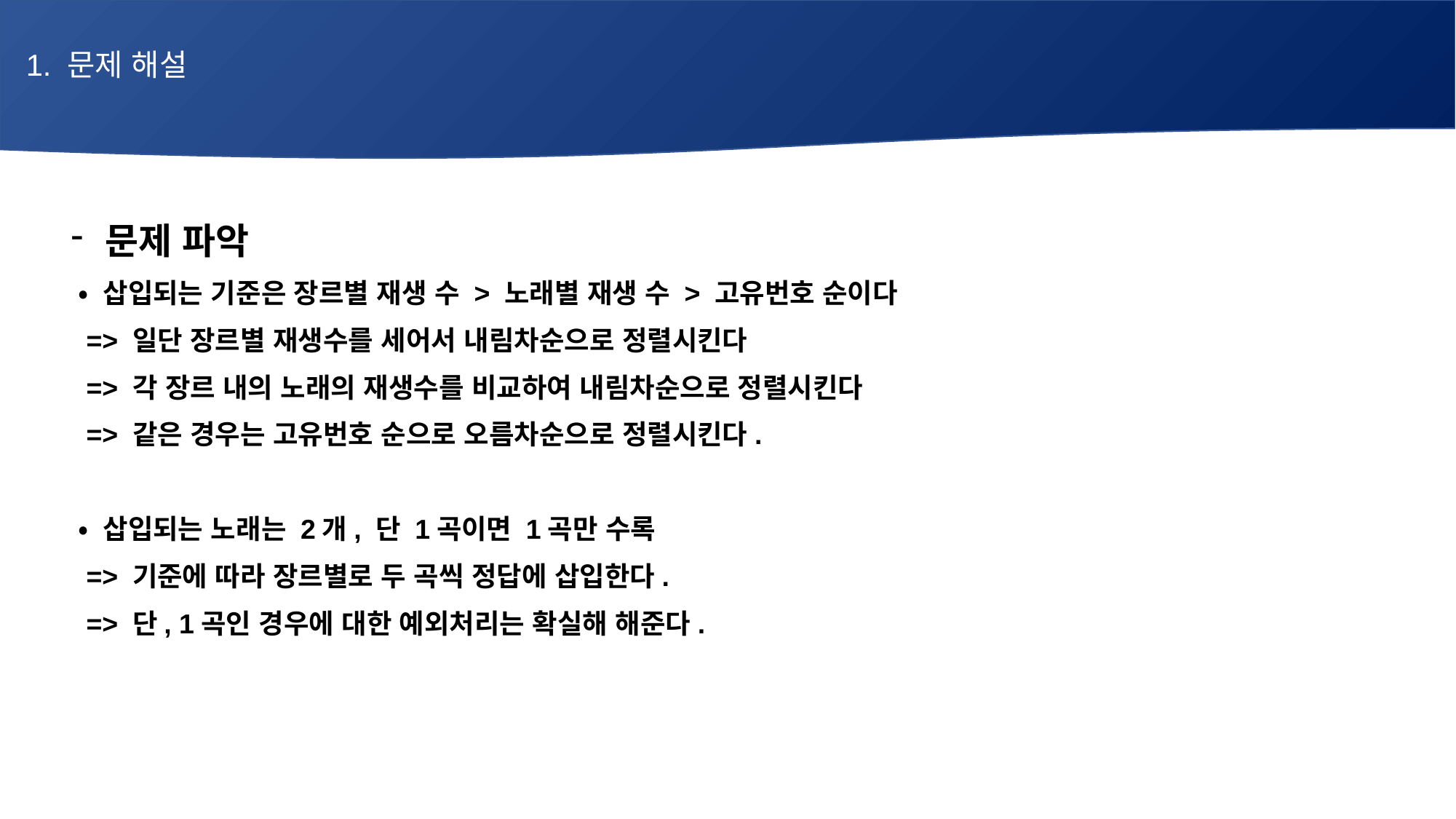

1. 문제 해설
# 매주 1 과제 LV2
문제 파악
 • 삽입되는 기준은 장르별 재생 수 > 노래별 재생 수 > 고유번호 순이다
  => 일단 장르별 재생수를 세어서 내림차순으로 정렬시킨다
  => 각 장르 내의 노래의 재생수를 비교하여 내림차순으로 정렬시킨다
  => 같은 경우는 고유번호 순으로 오름차순으로 정렬시킨다.

 • 삽입되는 노래는 2개, 단 1곡이면 1곡만 수록
  => 기준에 따라 장르별로 두 곡씩 정답에 삽입한다.
  => 단, 1곡인 경우에 대한 예외처리는 확실해 해준다.